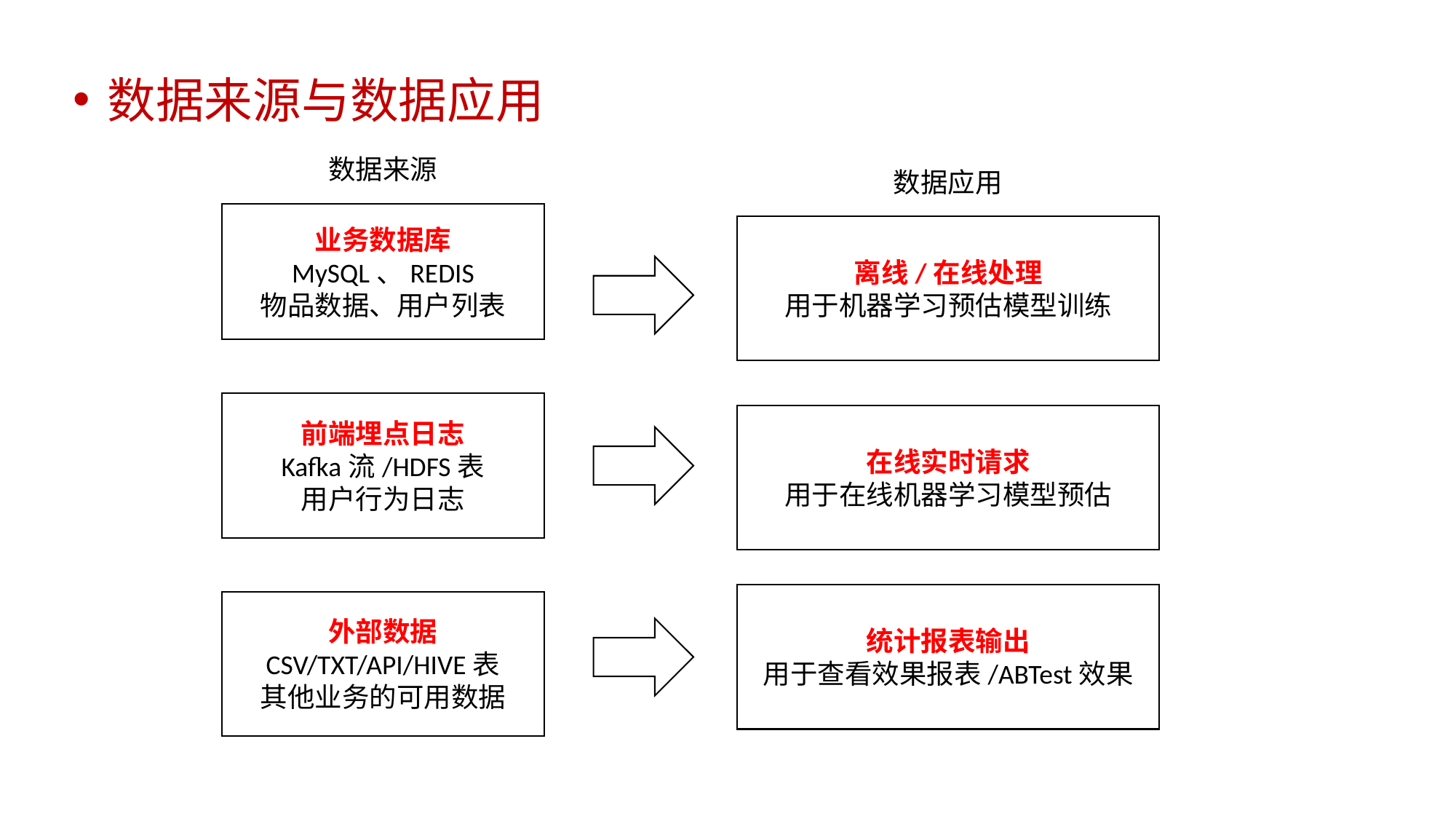

数据来源与数据应用
数据来源
数据应用
业务数据库
MySQL、REDIS
物品数据、用户列表
离线/在线处理
用于机器学习预估模型训练

前端埋点日志
Kafka流/HDFS表
用户行为日志
在线实时请求
用于在线机器学习模型预估

统计报表输出
用于查看效果报表/ABTest效果
外部数据
CSV/TXT/API/HIVE表
其他业务的可用数据